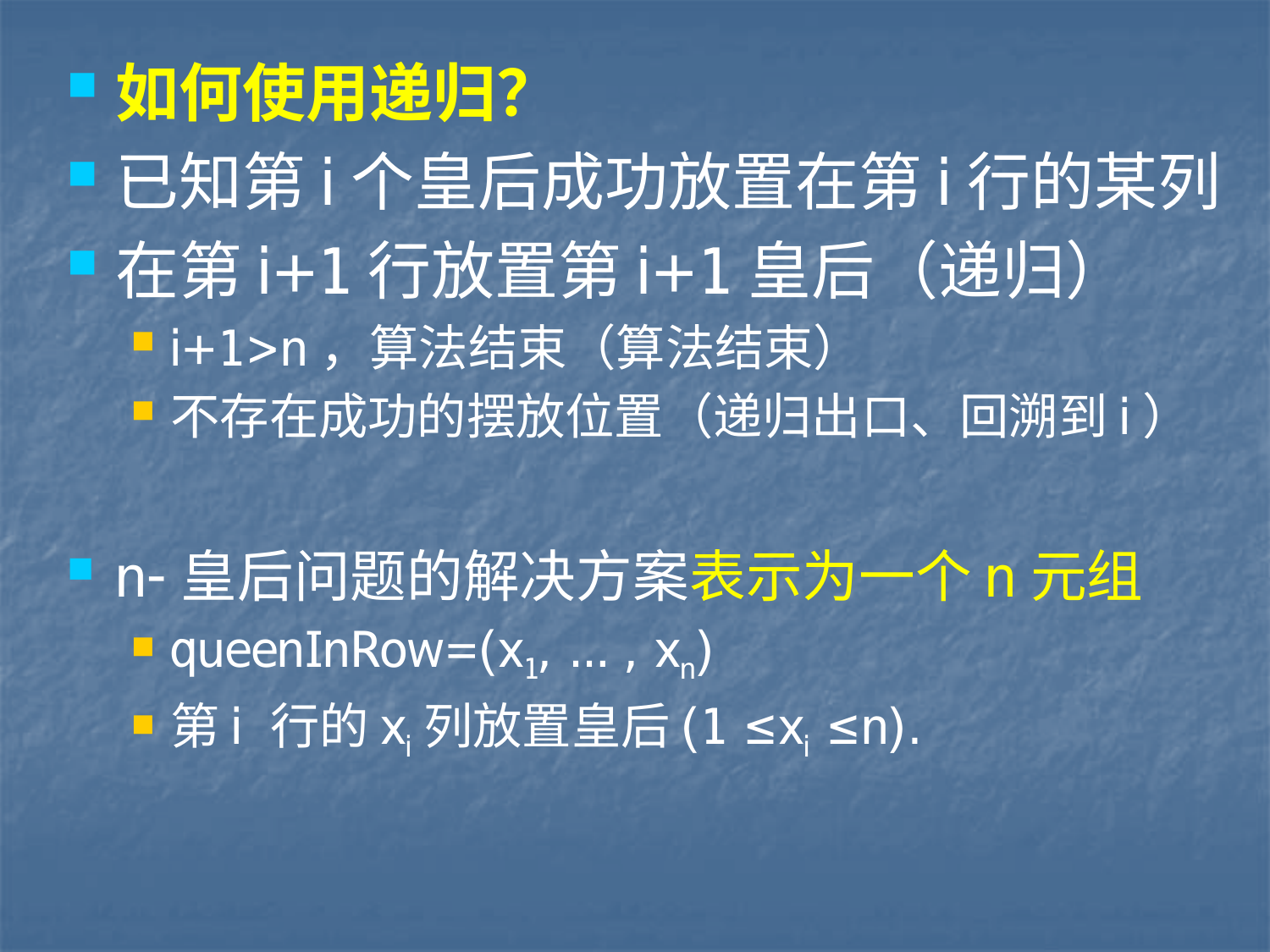

如何使用递归？
已知第i个皇后成功放置在第i行的某列
在第i+1行放置第i+1皇后（递归）
i+1>n，算法结束（算法结束）
不存在成功的摆放位置（递归出口、回溯到i）

n-皇后问题的解决方案表示为一个n元组
queenInRow=(x1, … , xn)
第i 行的xi列放置皇后(1 ≤xi ≤n).